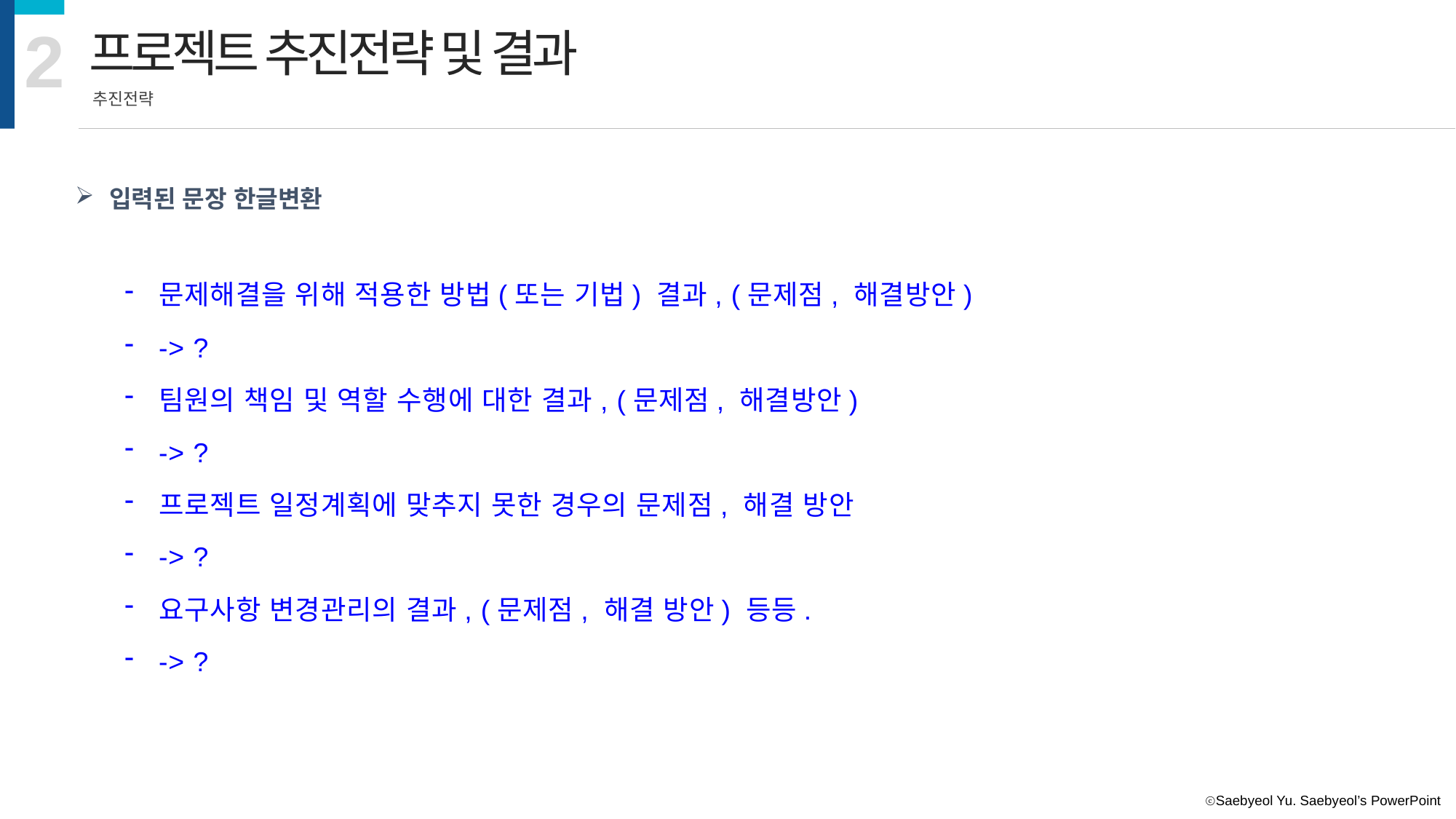

2
프로젝트 추진전략 및 결과
추진전략
입력된 문장 한글변환
문제해결을 위해 적용한 방법(또는 기법) 결과, (문제점, 해결방안)
-> ?
팀원의 책임 및 역할 수행에 대한 결과, (문제점, 해결방안)
-> ?
프로젝트 일정계획에 맞추지 못한 경우의 문제점, 해결 방안
-> ?
요구사항 변경관리의 결과, (문제점, 해결 방안) 등등.
-> ?